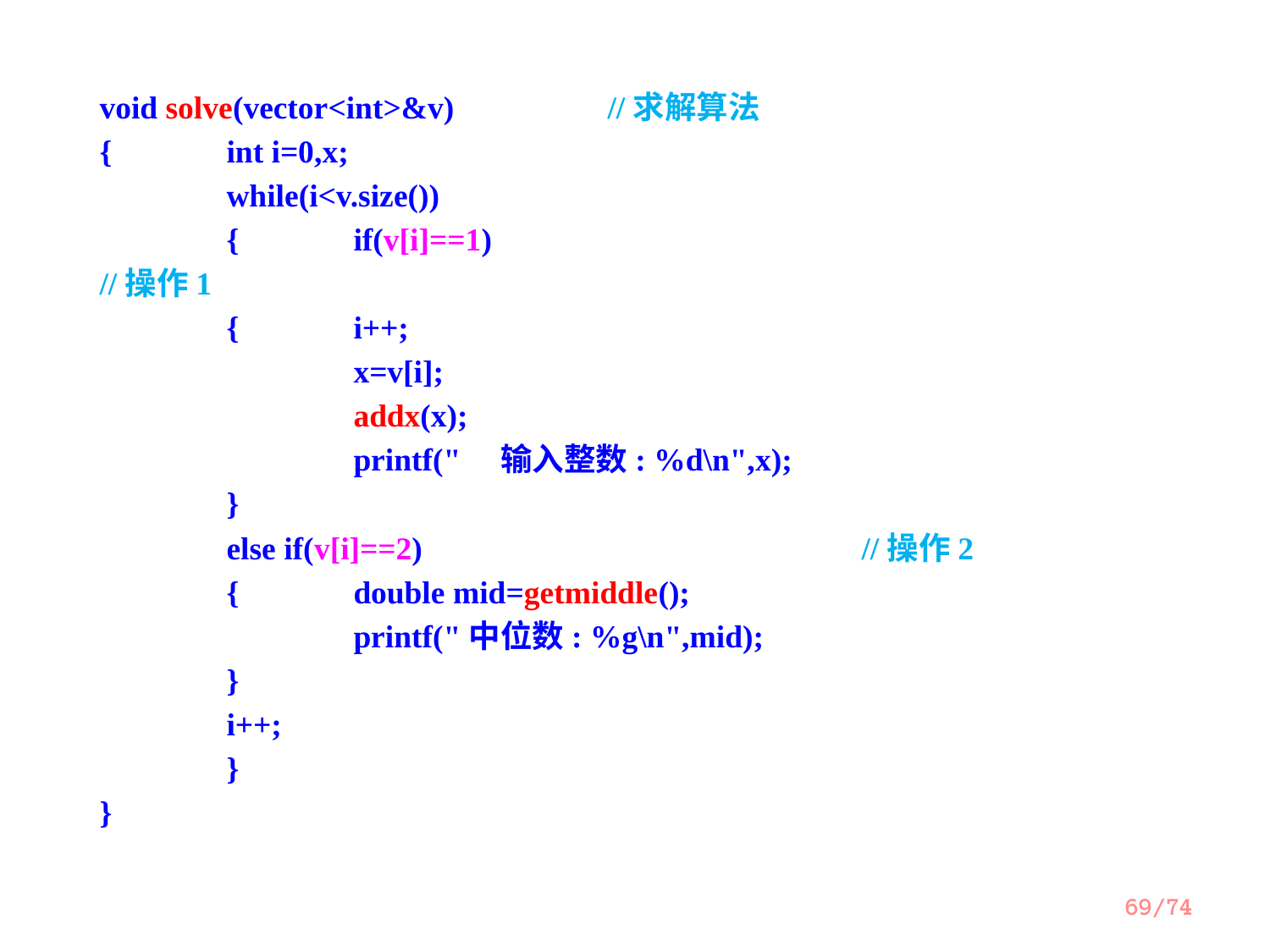

void solve(vector<int>&v)		//求解算法
{   	int i=0,x;
    	while(i<v.size())
    	{	if(v[i]==1)					//操作1
        	{	i++;
            		x=v[i];
            		addx(x);
            		printf("    输入整数: %d\n",x);
        	}
        	else if(v[i]==2)				//操作2
        	{	double mid=getmiddle();
            		printf("中位数: %g\n",mid);
        	}
        	i++;
    	}
}
69/74